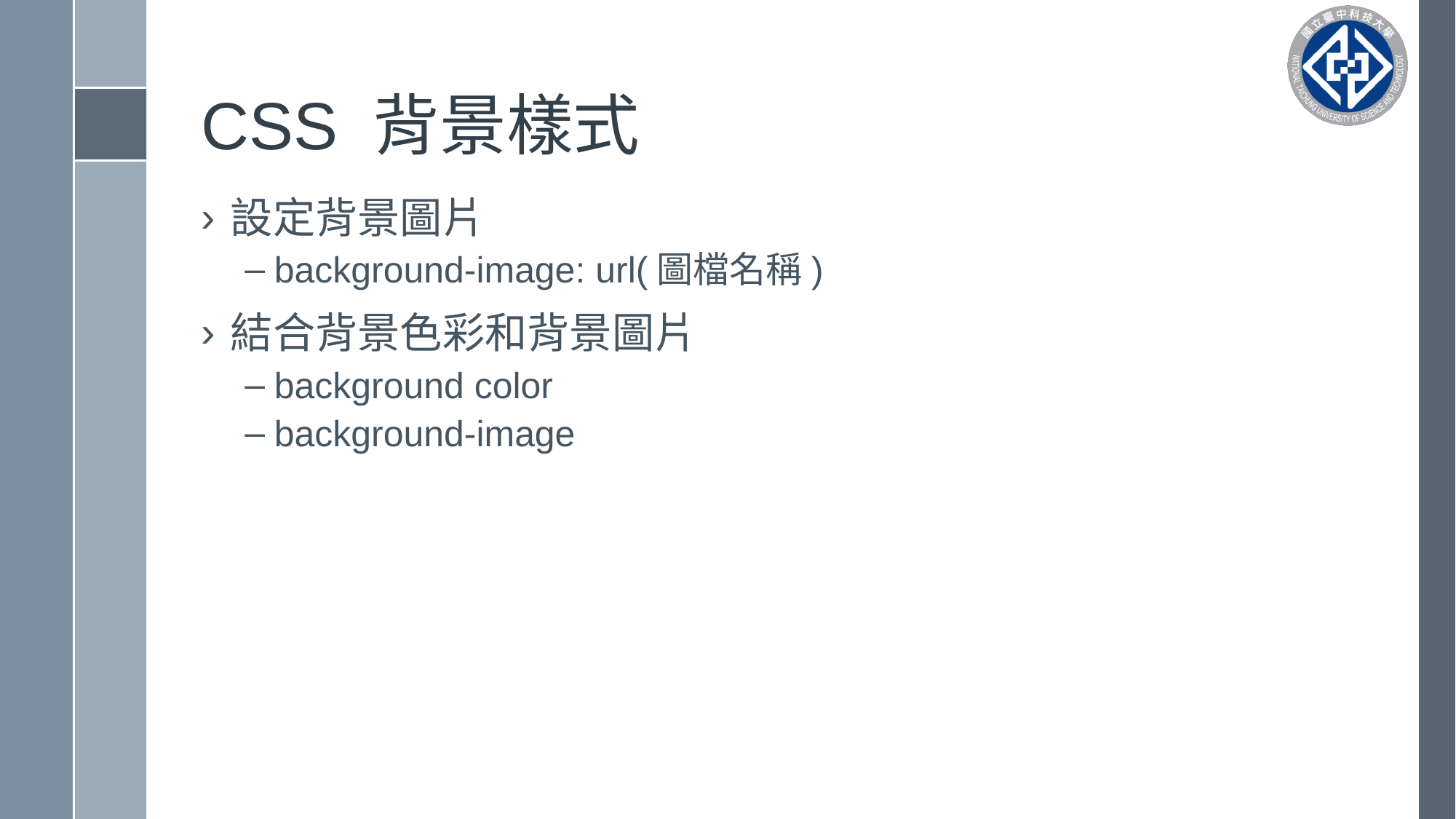

# CSS 背景樣式
設定背景圖片
background-image: url(圖檔名稱)
結合背景色彩和背景圖片
background color
background-image